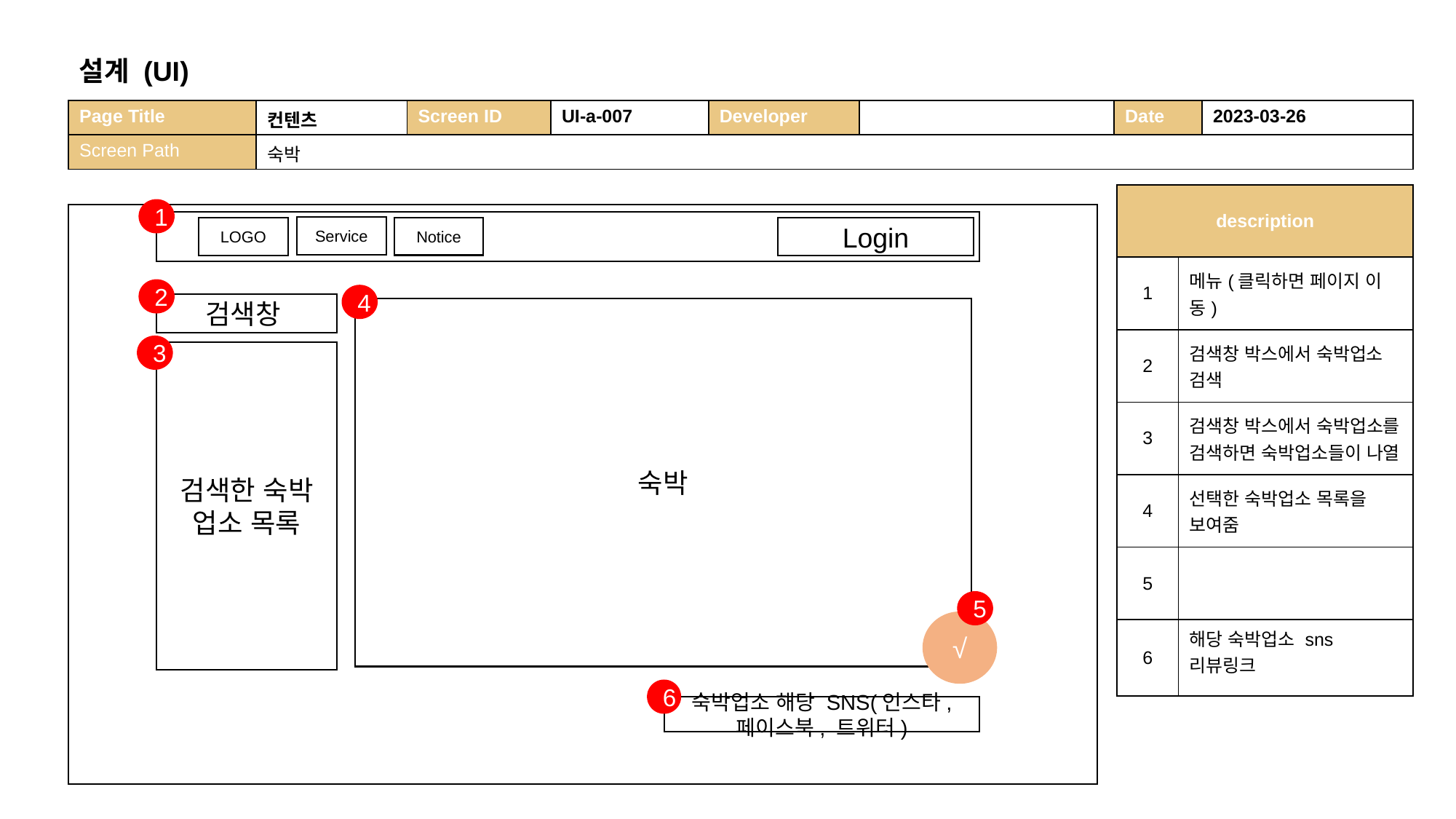

설계 (UI)
| Page Title | 컨텐츠 | Screen ID | UI-a-007 | Developer |  | Date | 2023-03-26 |
| --- | --- | --- | --- | --- | --- | --- | --- |
| Screen Path | 숙박 |  |  |  |  |  |  |
| description |  |
| --- | --- |
| 1 | 메뉴(클릭하면 페이지 이동) |
| 2 | 검색창 박스에서 숙박업소 검색 |
| 3 | 검색창 박스에서 숙박업소를 검색하면 숙박업소들이 나열 |
| 4 | 선택한 숙박업소 목록을 보여줌 |
| 5 |  |
| 6 | 해당 숙박업소 sns리뷰링크 |
1

ㅇㅇㅇㅇㅇㅇ
Service
Notice
LOGO
Login
2
검색창
4
숙박
3
검색한 숙박 업소 목록
5
√
6
숙박업소 해당 SNS(인스타, 페이스북, 트위터)